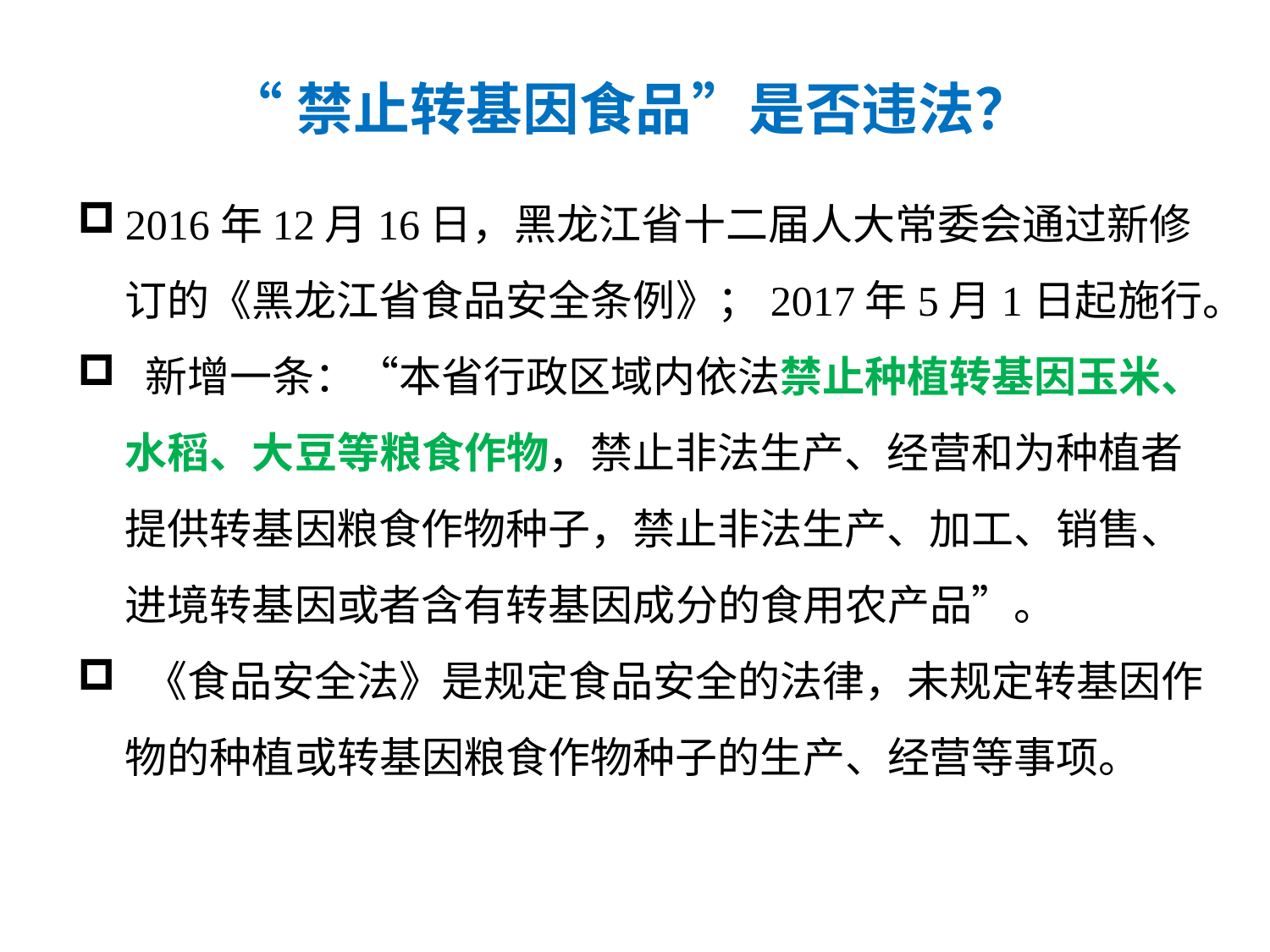

# “禁止转基因食品”是否违法？
2016年12月16日，黑龙江省十二届人大常委会通过新修订的《黑龙江省食品安全条例》；2017年5月1日起施行。
 新增一条：“本省行政区域内依法禁止种植转基因玉米、水稻、大豆等粮食作物，禁止非法生产、经营和为种植者提供转基因粮食作物种子，禁止非法生产、加工、销售、进境转基因或者含有转基因成分的食用农产品”。
 《食品安全法》是规定食品安全的法律，未规定转基因作物的种植或转基因粮食作物种子的生产、经营等事项。